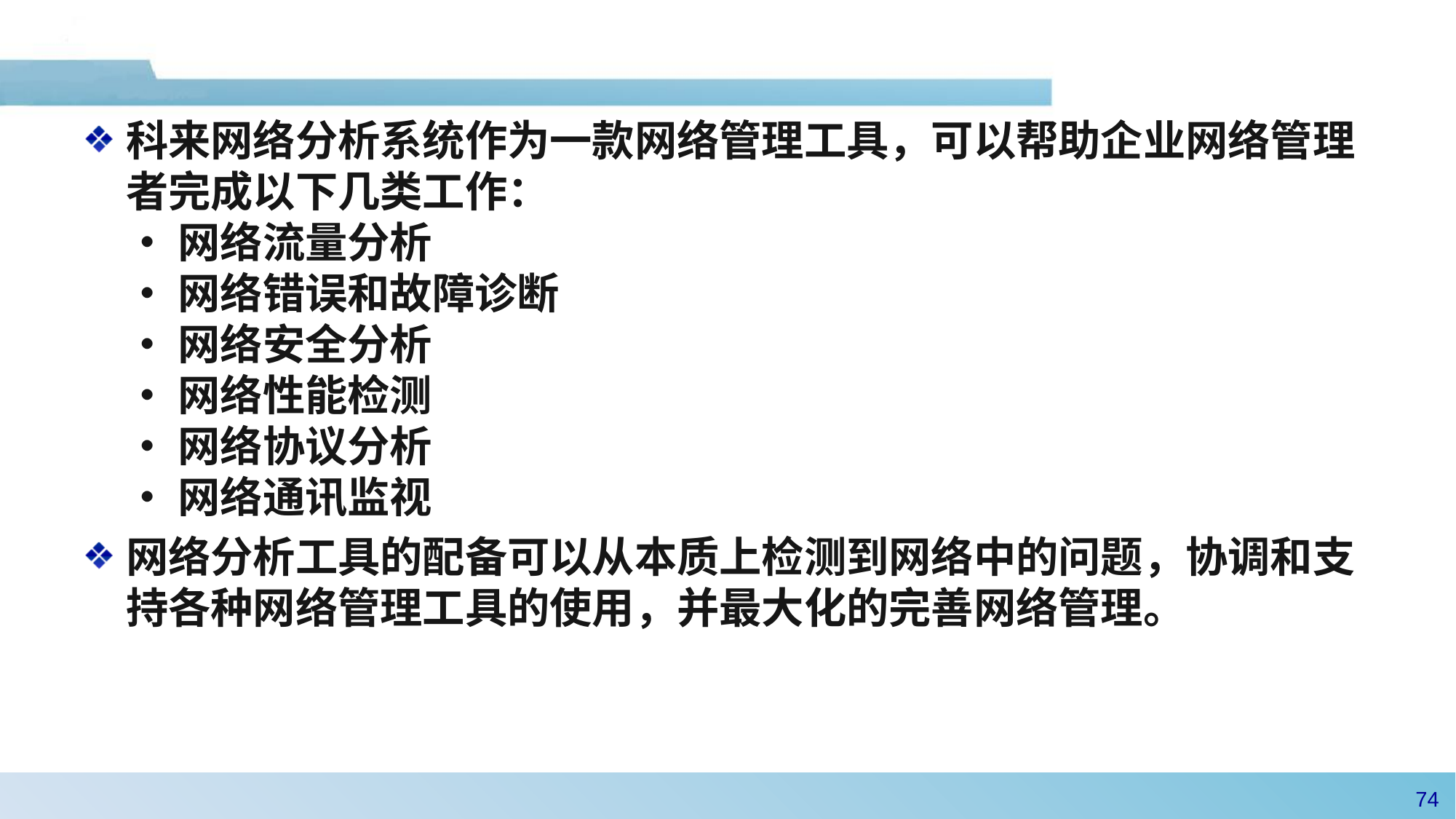

科来网络分析系统作为一款网络管理工具，可以帮助企业网络管理者完成以下几类工作：
• 网络流量分析
• 网络错误和故障诊断
• 网络安全分析
• 网络性能检测
• 网络协议分析
• 网络通讯监视
网络分析工具的配备可以从本质上检测到网络中的问题，协调和支持各种网络管理工具的使用，并最大化的完善网络管理。
74